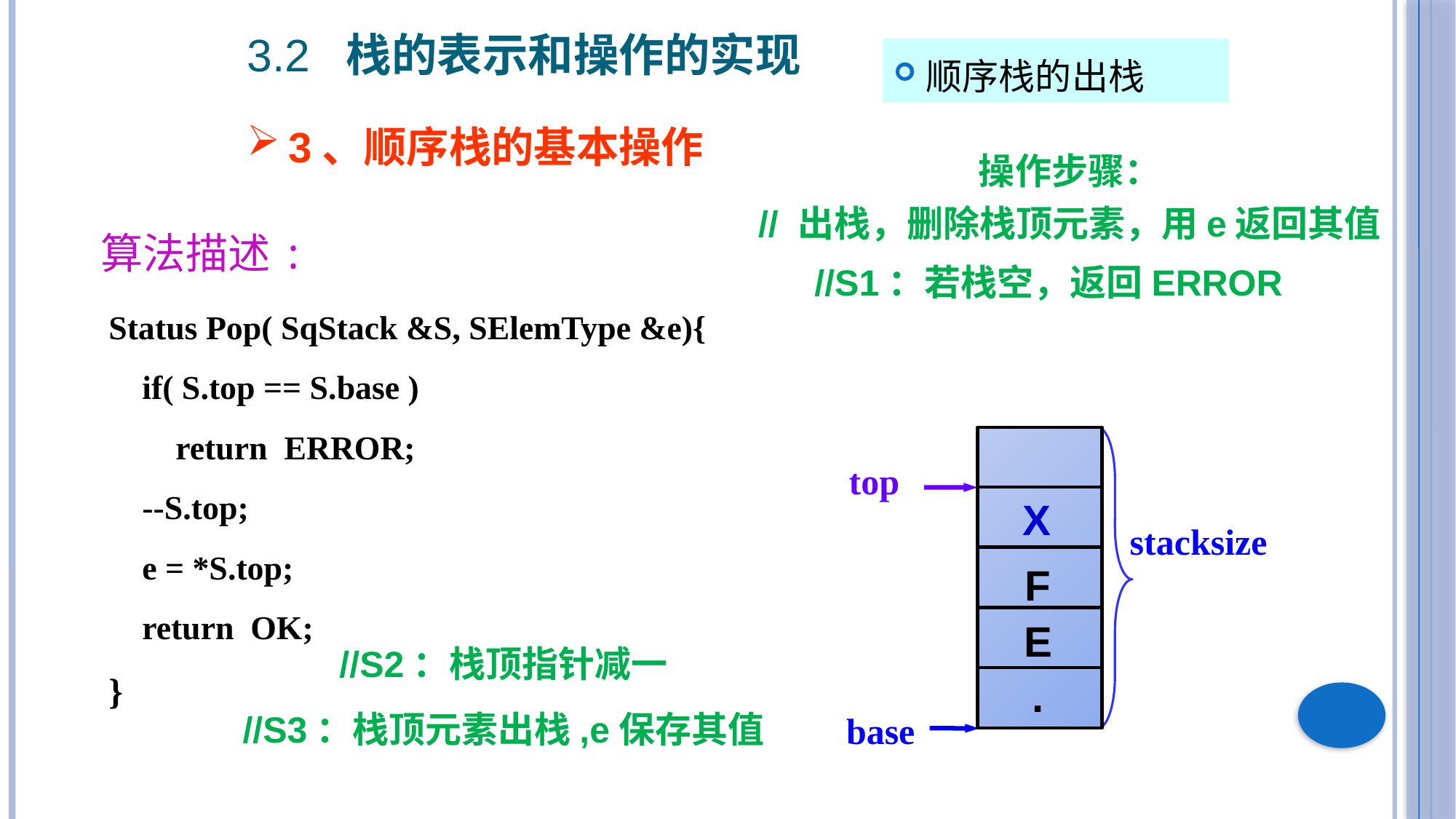

3.2  栈的表示和操作的实现
顺序栈的出栈
3、顺序栈的基本操作

操作步骤：
// 出栈，删除栈顶元素，用e返回其值
算法描述:
//S1：若栈空，返回ERROR
Status Pop( SqStack &S, SElemType &e){
    if( S.top == S.base )
        return  ERROR;
    --S.top;
    e = *S.top;
    return  OK;
}

top

X
stacksize
F
E
.
//S2：栈顶指针减一
//S3：栈顶元素出栈,e保存其值
base